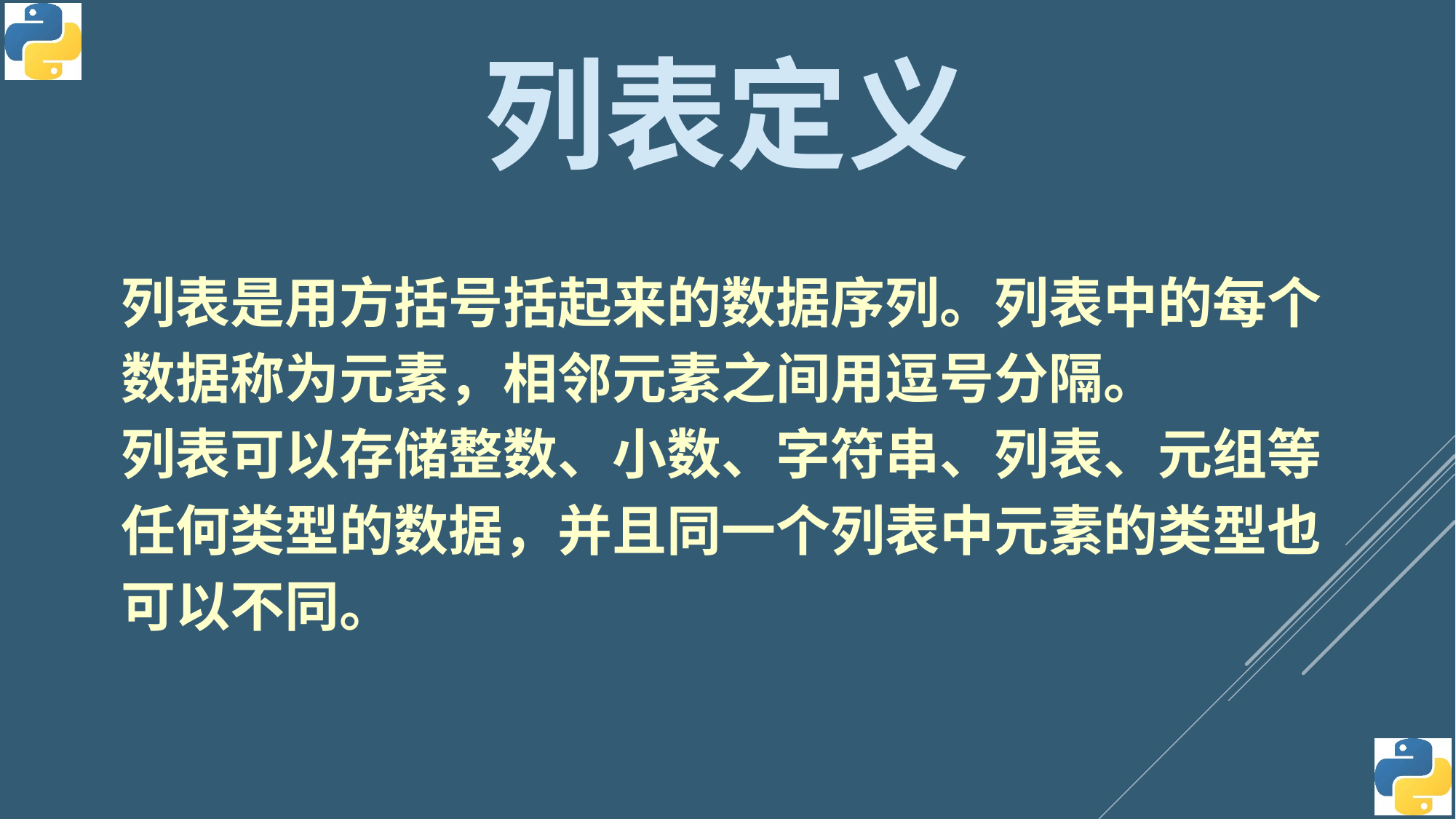

列表定义
列表是用方括号括起来的数据序列。列表中的每个数据称为元素，相邻元素之间用逗号分隔。
列表可以存储整数、小数、字符串、列表、元组等任何类型的数据，并且同一个列表中元素的类型也可以不同。